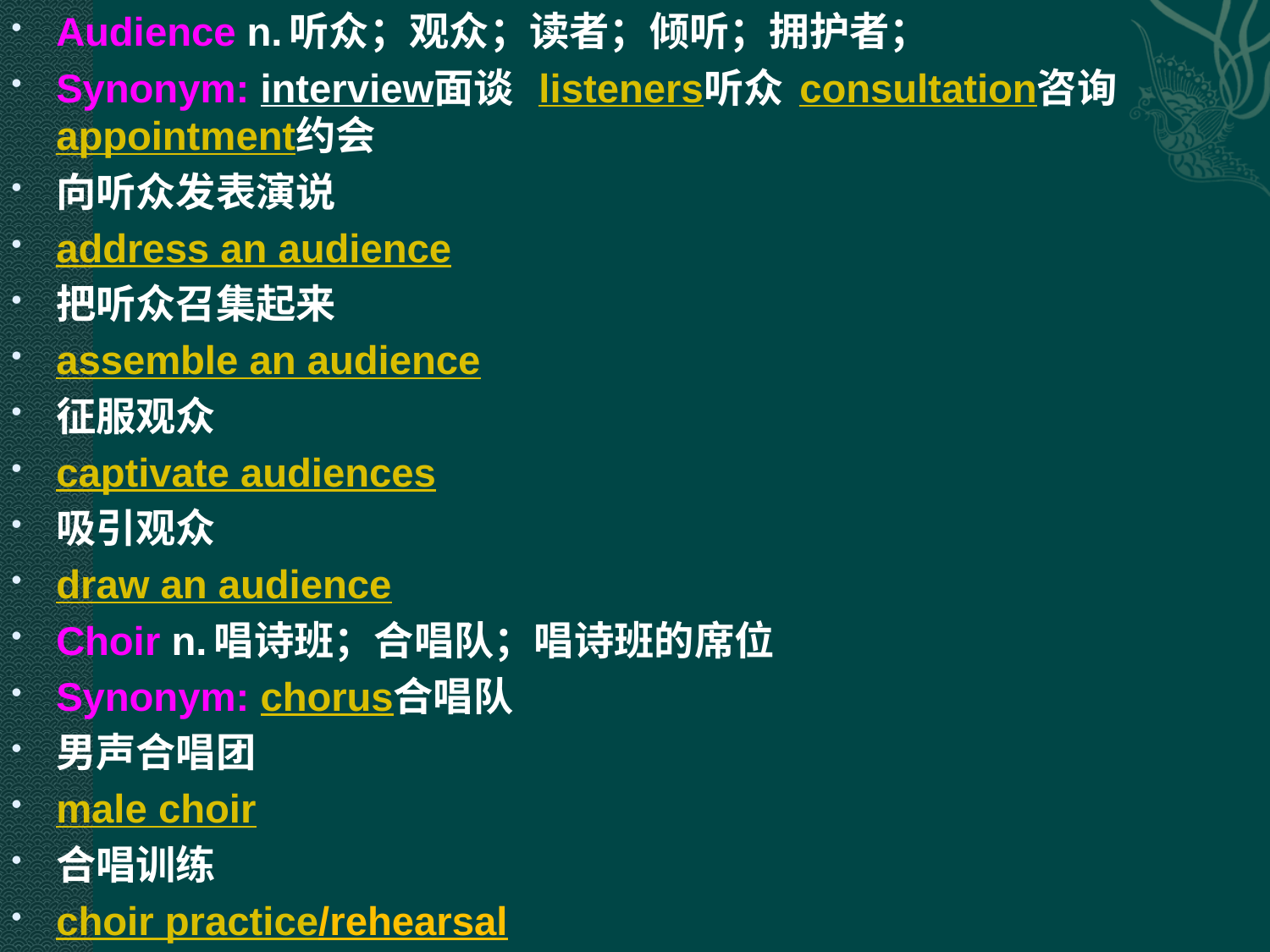

Audience n.听众；观众；读者；倾听；拥护者；
Synonym: interview面谈  listeners听众 consultation咨询  appointment约会
向听众发表演说
address an audience
把听众召集起来
assemble an audience
征服观众
captivate audiences
吸引观众
draw an audience
Choir n.唱诗班；合唱队；唱诗班的席位
Synonym: chorus合唱队
男声合唱团
male choir
合唱训练
choir practice/rehearsal